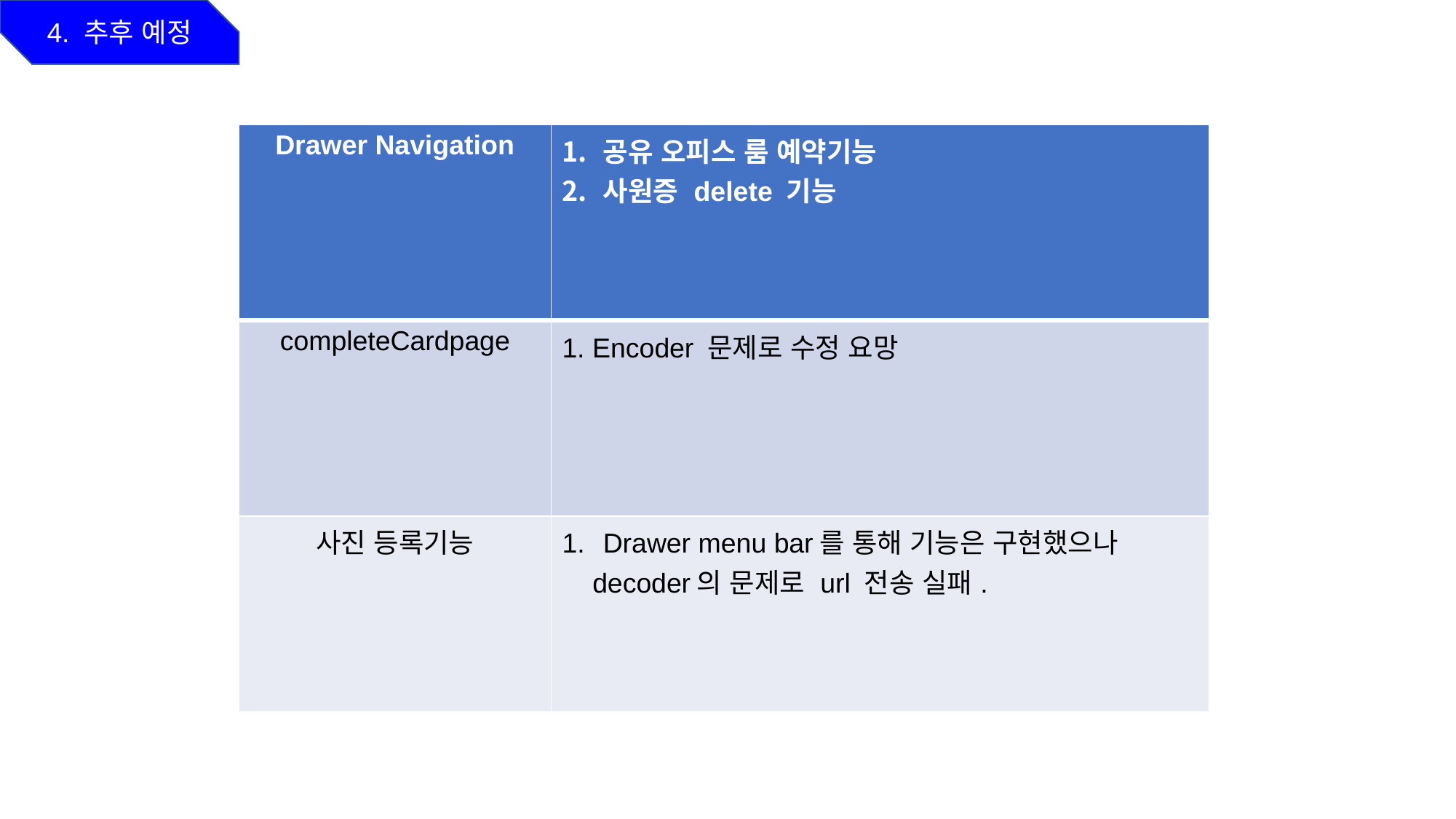

4. 추후 예정
| Drawer Navigation | 공유 오피스 룸 예약기능 사원증 delete 기능 |
| --- | --- |
| completeCardpage | 1. Encoder 문제로 수정 요망 |
| 사진 등록기능 | Drawer menu bar를 통해 기능은 구현했으나 decoder의 문제로 url 전송 실패. |